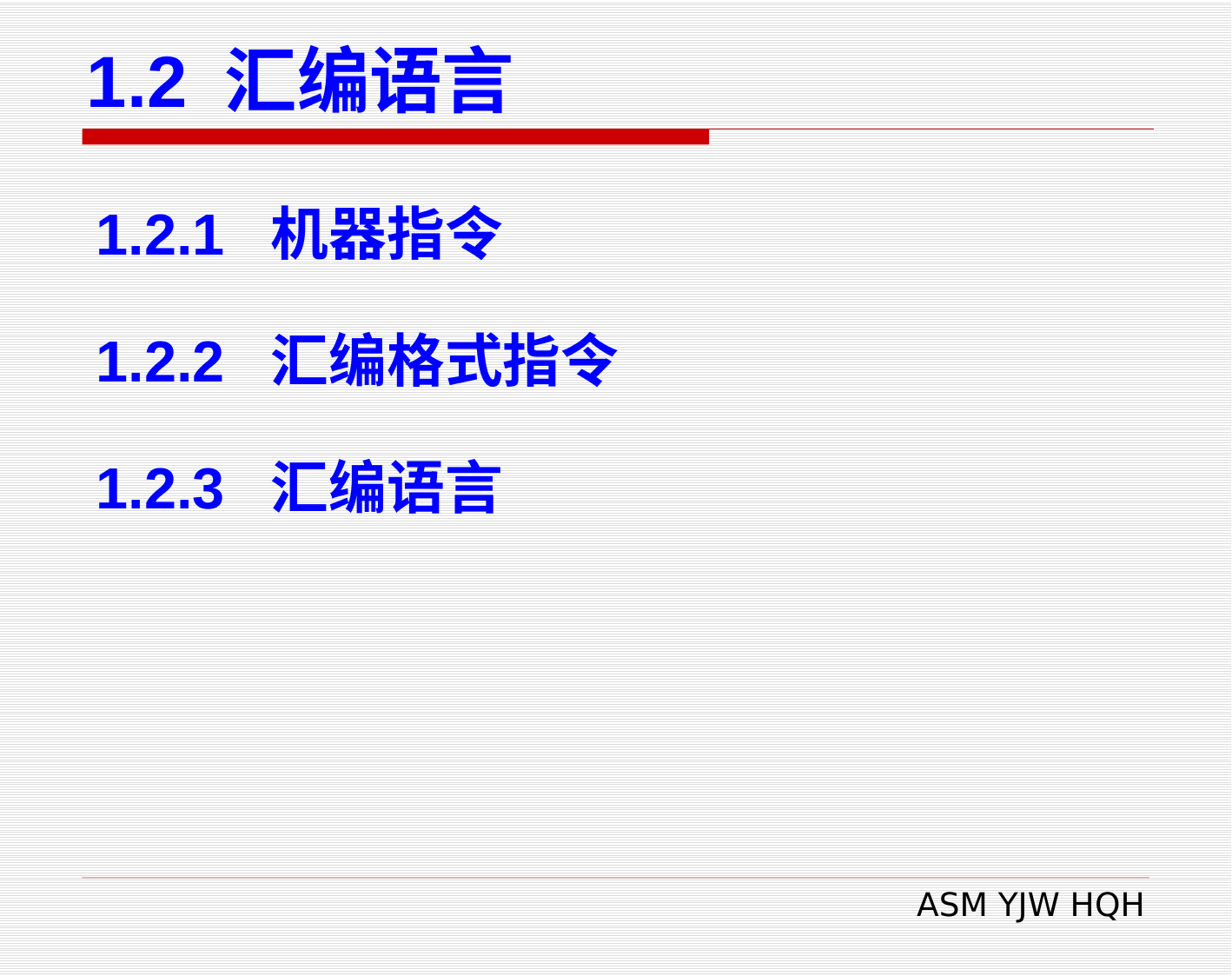

# 1.2 汇编语言
1.2.1  机器指令
1.2.2  汇编格式指令
1.2.3  汇编语言